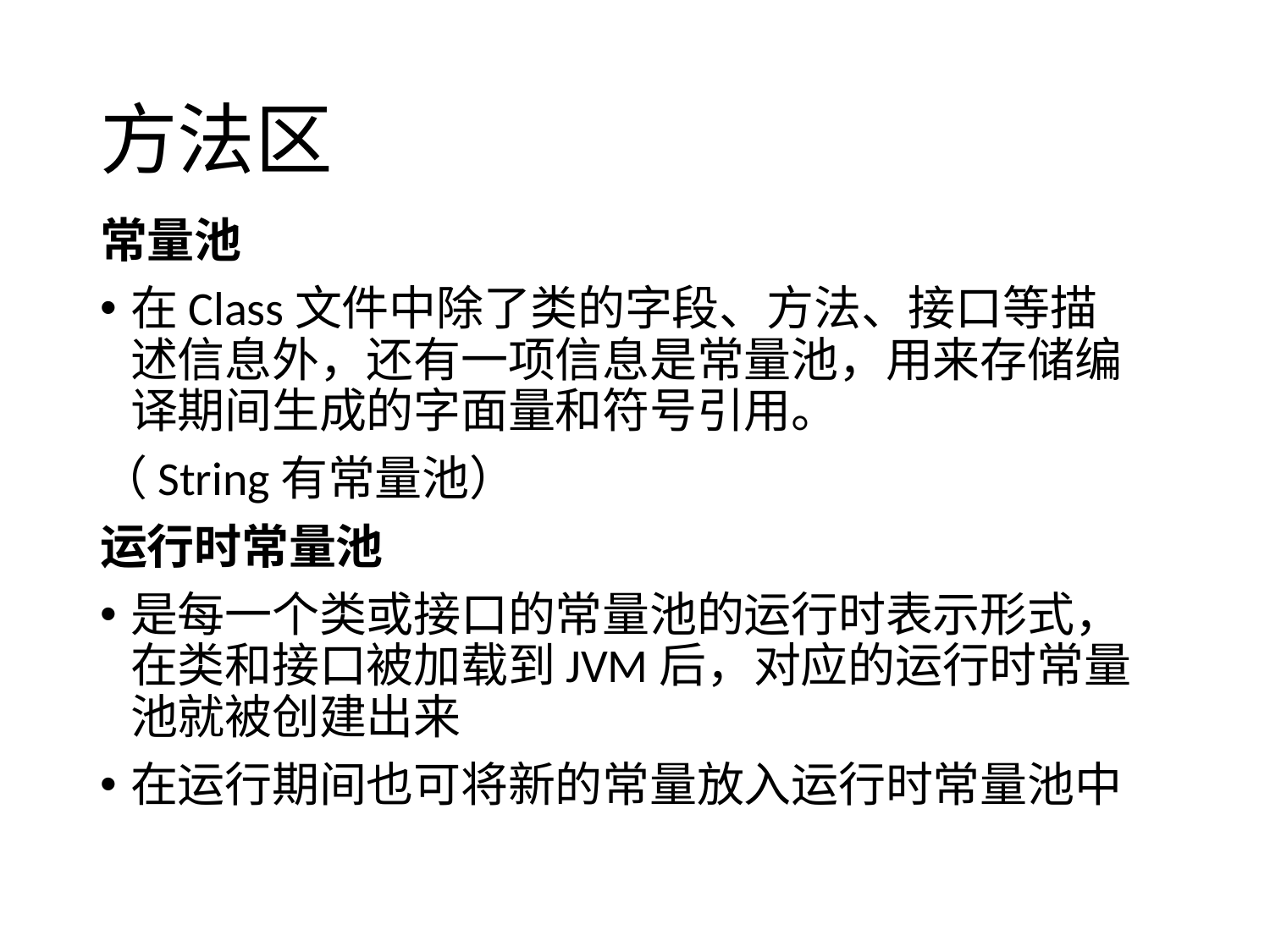

# 方法区
常量池
在Class文件中除了类的字段、方法、接口等描述信息外，还有一项信息是常量池，用来存储编译期间生成的字面量和符号引用。
（String有常量池）
运行时常量池
是每一个类或接口的常量池的运行时表示形式，在类和接口被加载到JVM后，对应的运行时常量池就被创建出来
在运行期间也可将新的常量放入运行时常量池中